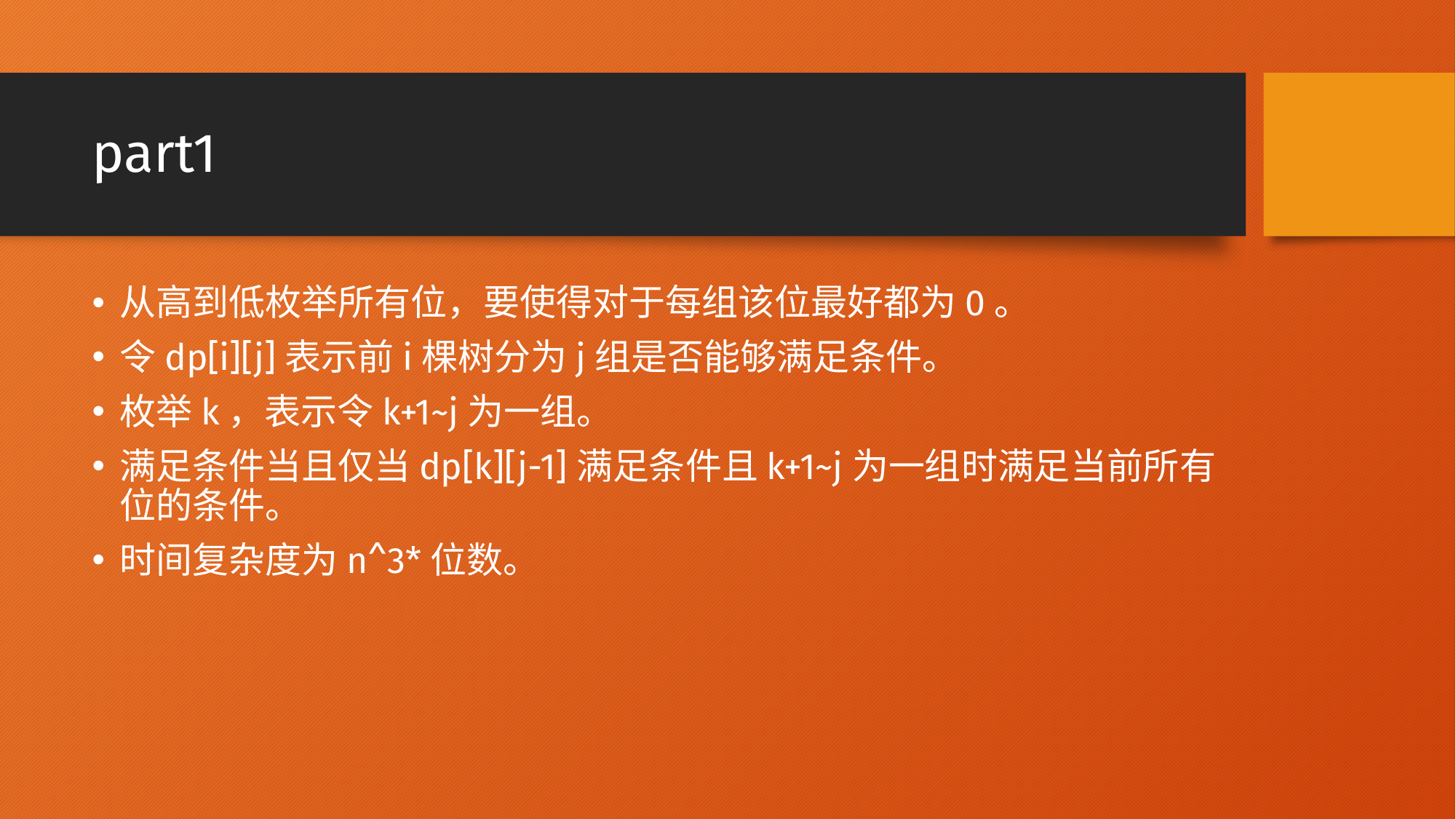

# part1
从高到低枚举所有位，要使得对于每组该位最好都为0。
令dp[i][j]表示前i棵树分为j组是否能够满足条件。
枚举k，表示令k+1~j为一组。
满足条件当且仅当dp[k][j-1]满足条件且k+1~j为一组时满足当前所有位的条件。
时间复杂度为n^3*位数。